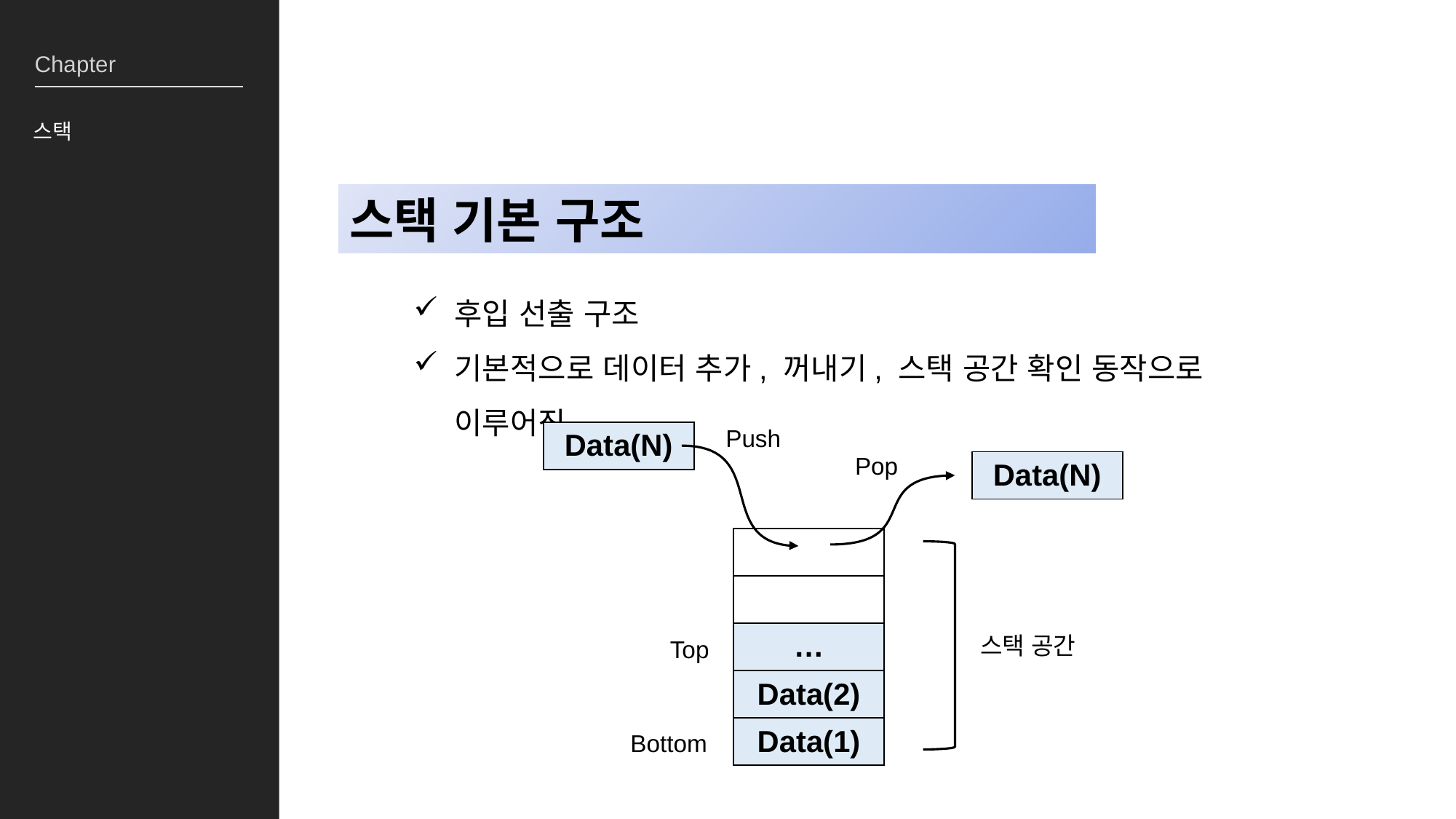

스택
스택 기본 구조
후입 선출 구조
기본적으로 데이터 추가, 꺼내기, 스택 공간 확인 동작으로 이루어짐
Push
| Data(N) |
| --- |
Pop
| Data(N) |
| --- |
|  |
| --- |
|  |
| … |
| Data(2) |
| Data(1) |

스택 공간
Top
Bottom